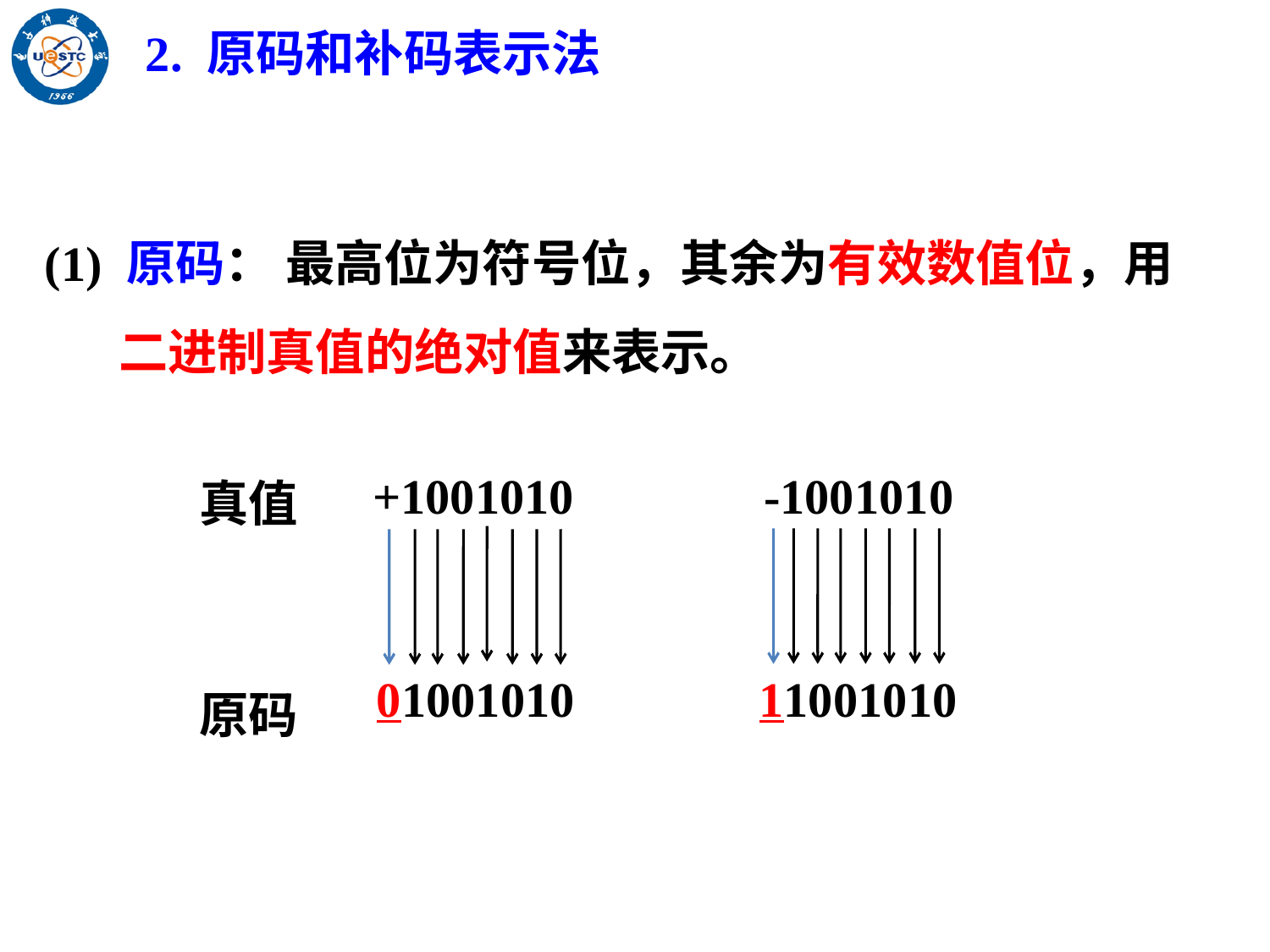

2. 原码和补码表示法
(1) 原码： 最高位为符号位，其余为有效数值位，用二进制真值的绝对值来表示。

真值

+1001010
-1001010

01001010
原码
11001010